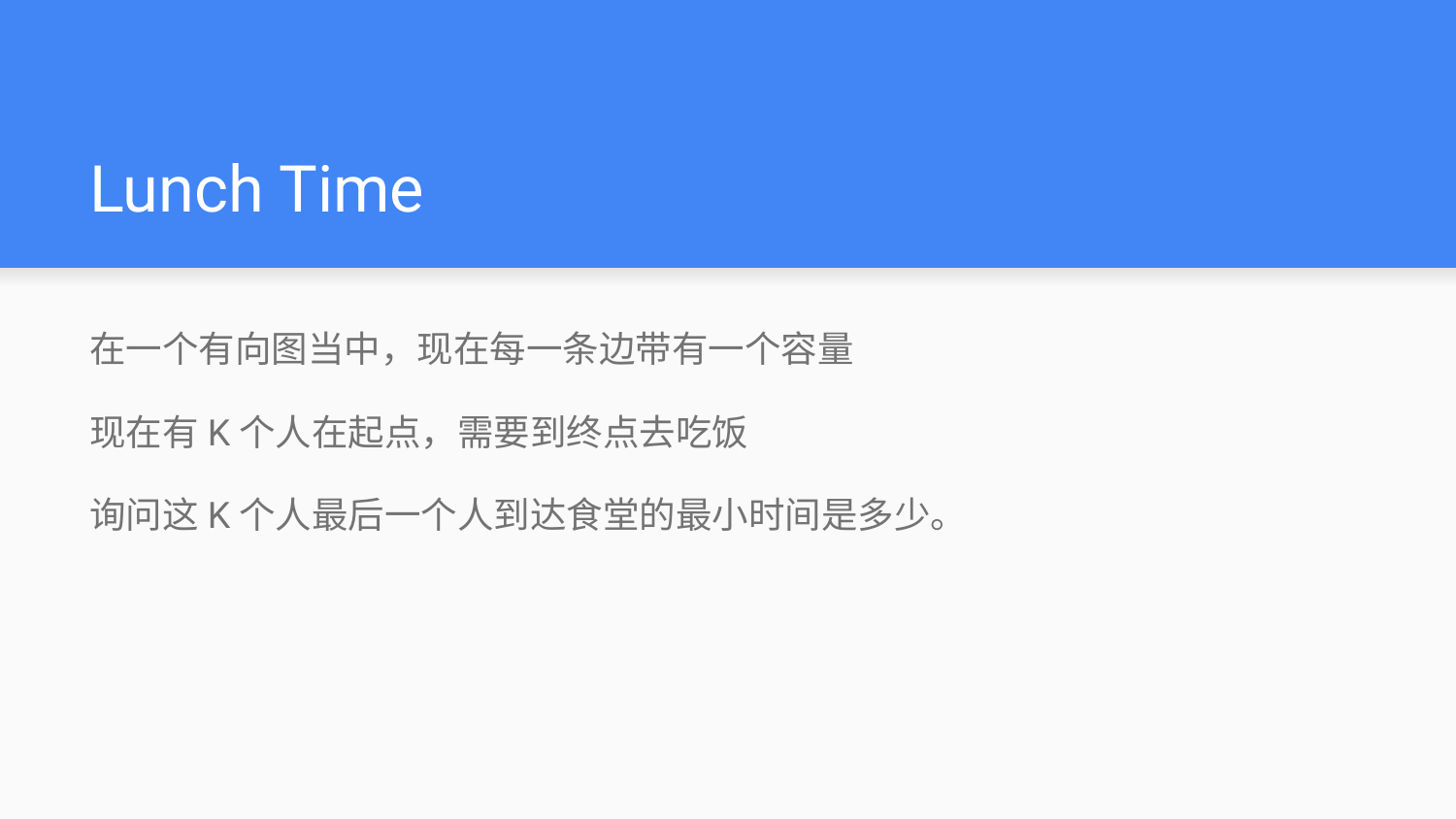

# Lunch Time
在一个有向图当中，现在每一条边带有一个容量
现在有K个人在起点，需要到终点去吃饭
询问这K个人最后一个人到达食堂的最小时间是多少。